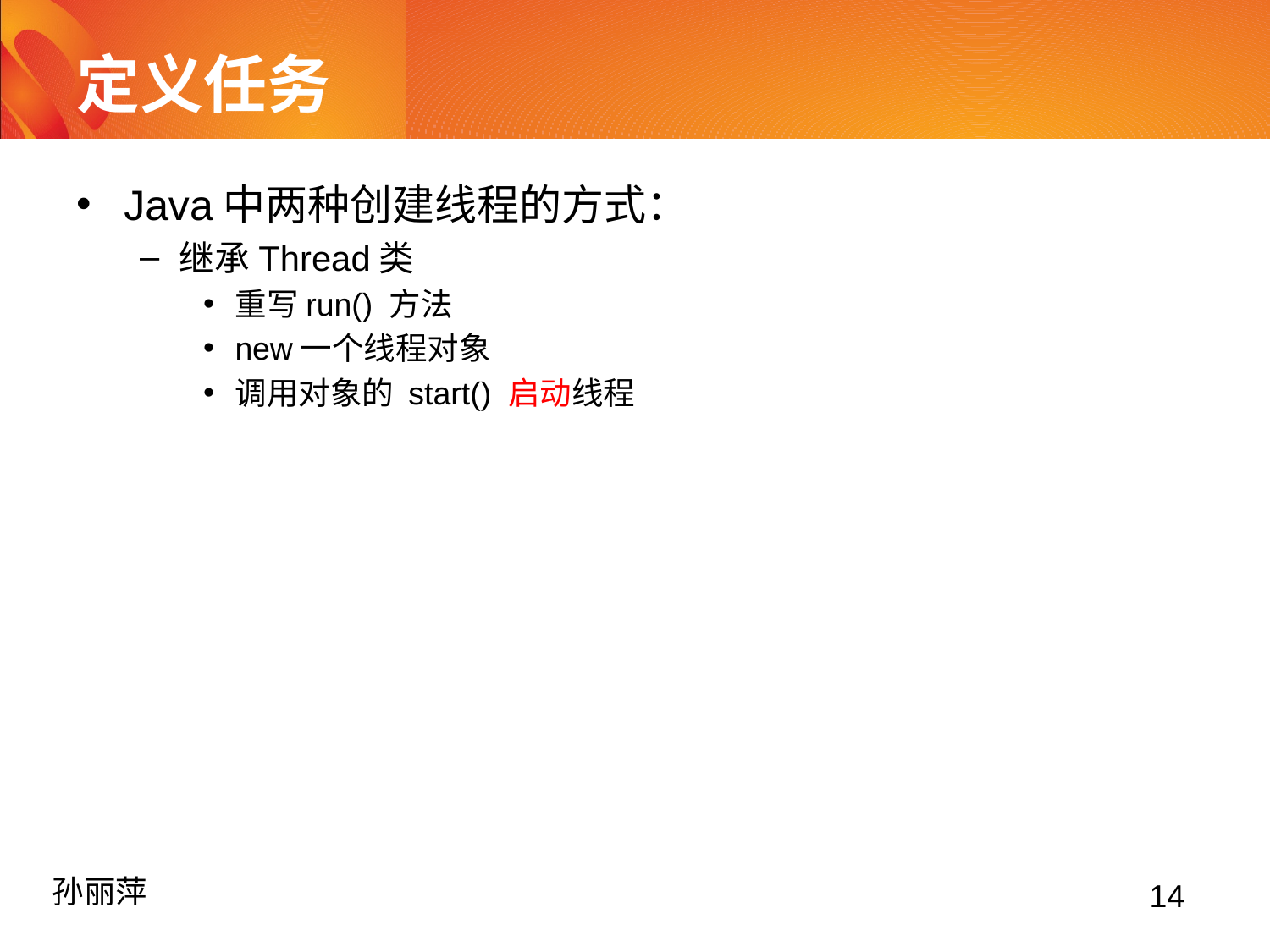

# 定义任务
Java中两种创建线程的方式：
继承Thread类
重写run() 方法
new一个线程对象
调用对象的 start() 启动线程